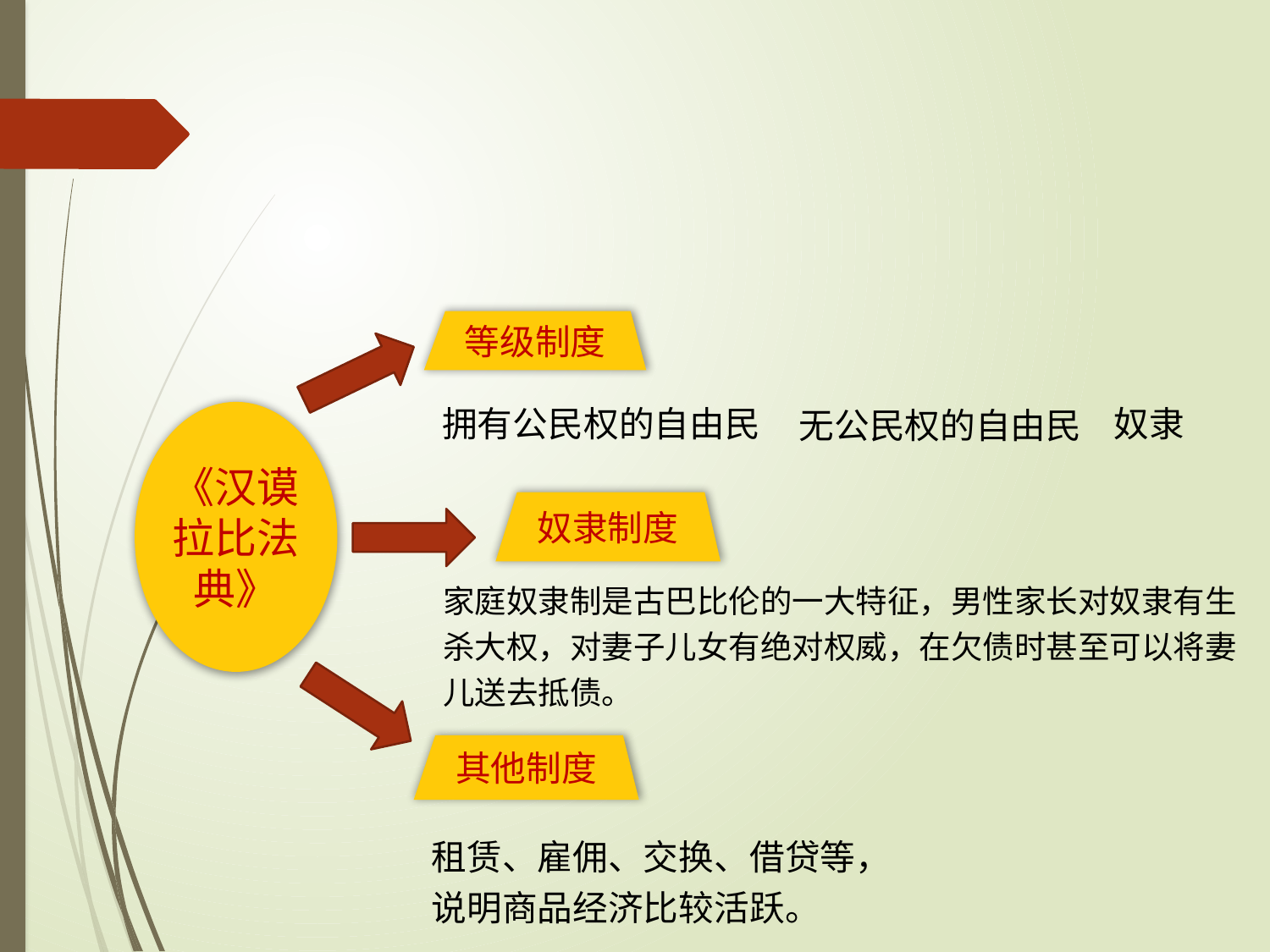

等级制度

拥有公民权的自由民
奴隶
无公民权的自由民
《汉谟拉比法典》
奴隶制度

家庭奴隶制是古巴比伦的一大特征，男性家长对奴隶有生杀大权，对妻子儿女有绝对权威，在欠债时甚至可以将妻儿送去抵债。

其他制度
租赁、雇佣、交换、借贷等，说明商品经济比较活跃。